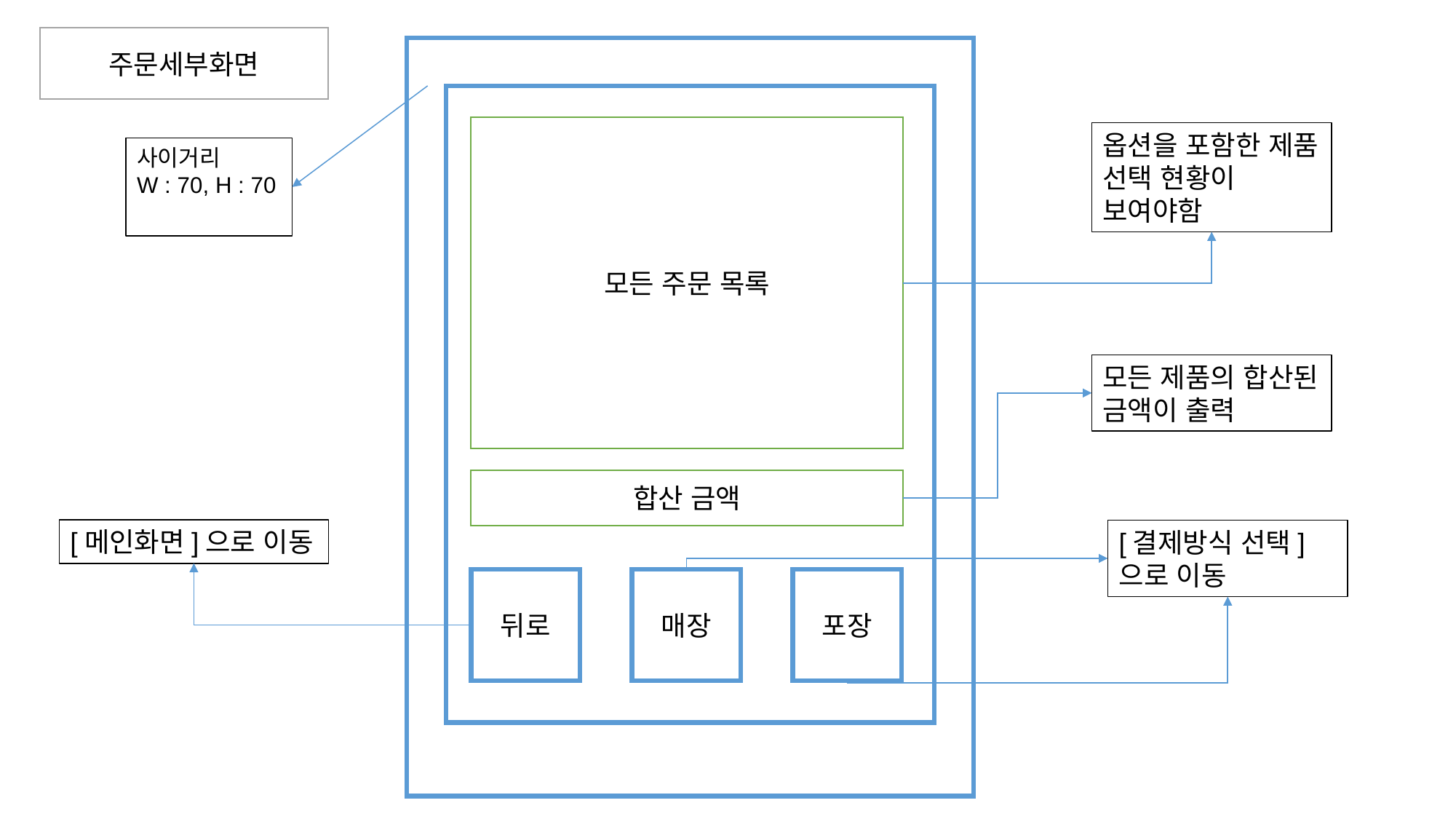

주문세부화면
광고창
광고창

모든 주문 목록

옵션을 포함한 제품 선택 현황이 보여야함
사이거리
W : 70, H : 70

모든 제품의 합산된 금액이 출력

합산 금액
[메인화면]으로 이동
[결제방식 선택]
으로 이동
뒤로
매장
포장

추가된 메뉴

-
+